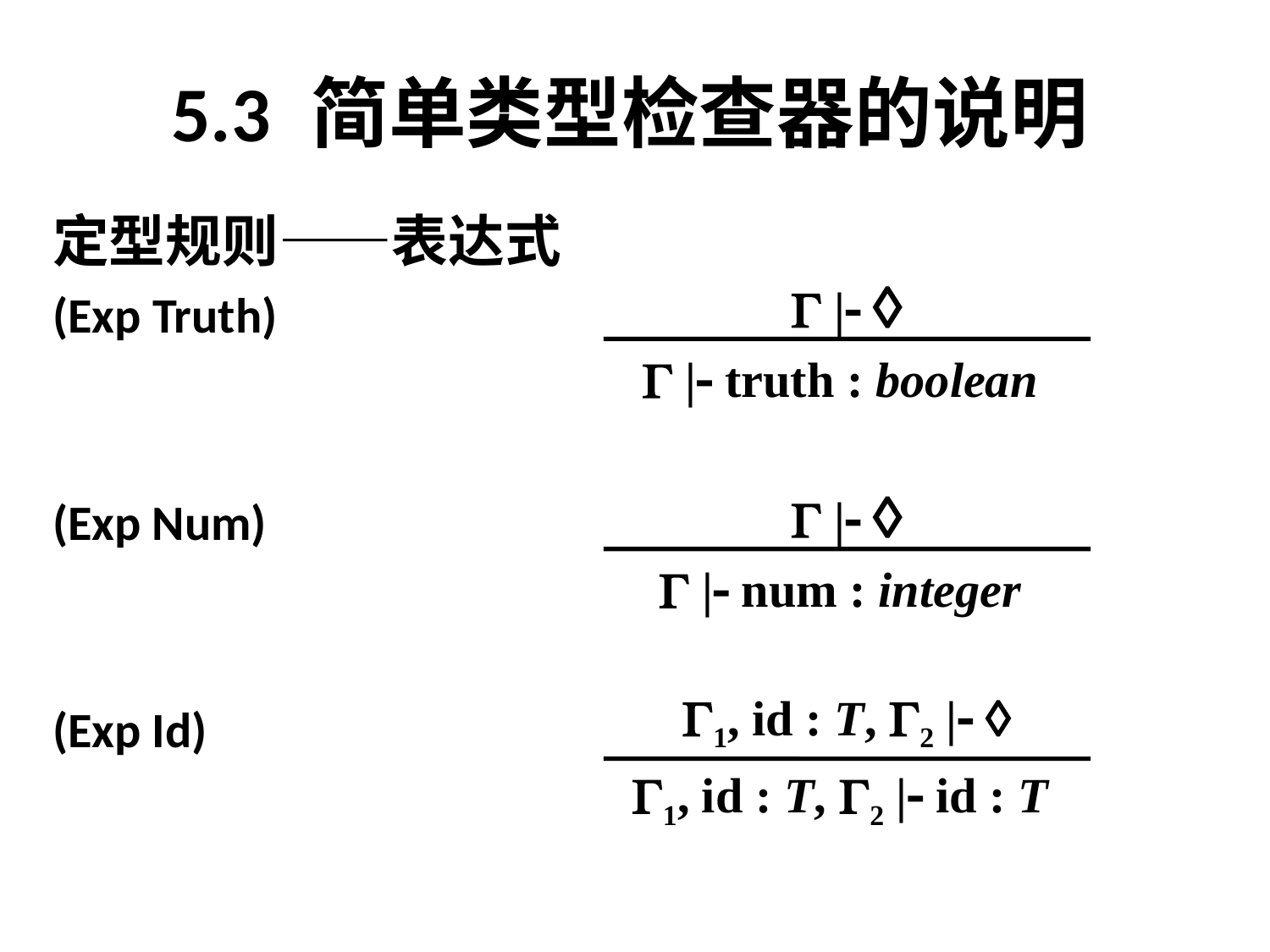

# 5.3 简单类型检查器的说明
定型规则——表达式
(Exp Truth)

(Exp Num)

(Exp Id)
 Γ |− ◊
Γ |− truth : boolean

 Γ |− ◊
Γ |− num : integer

 Γ1, id : T, Γ2 |− ◊
Γ1, id : T, Γ2 |− id : T